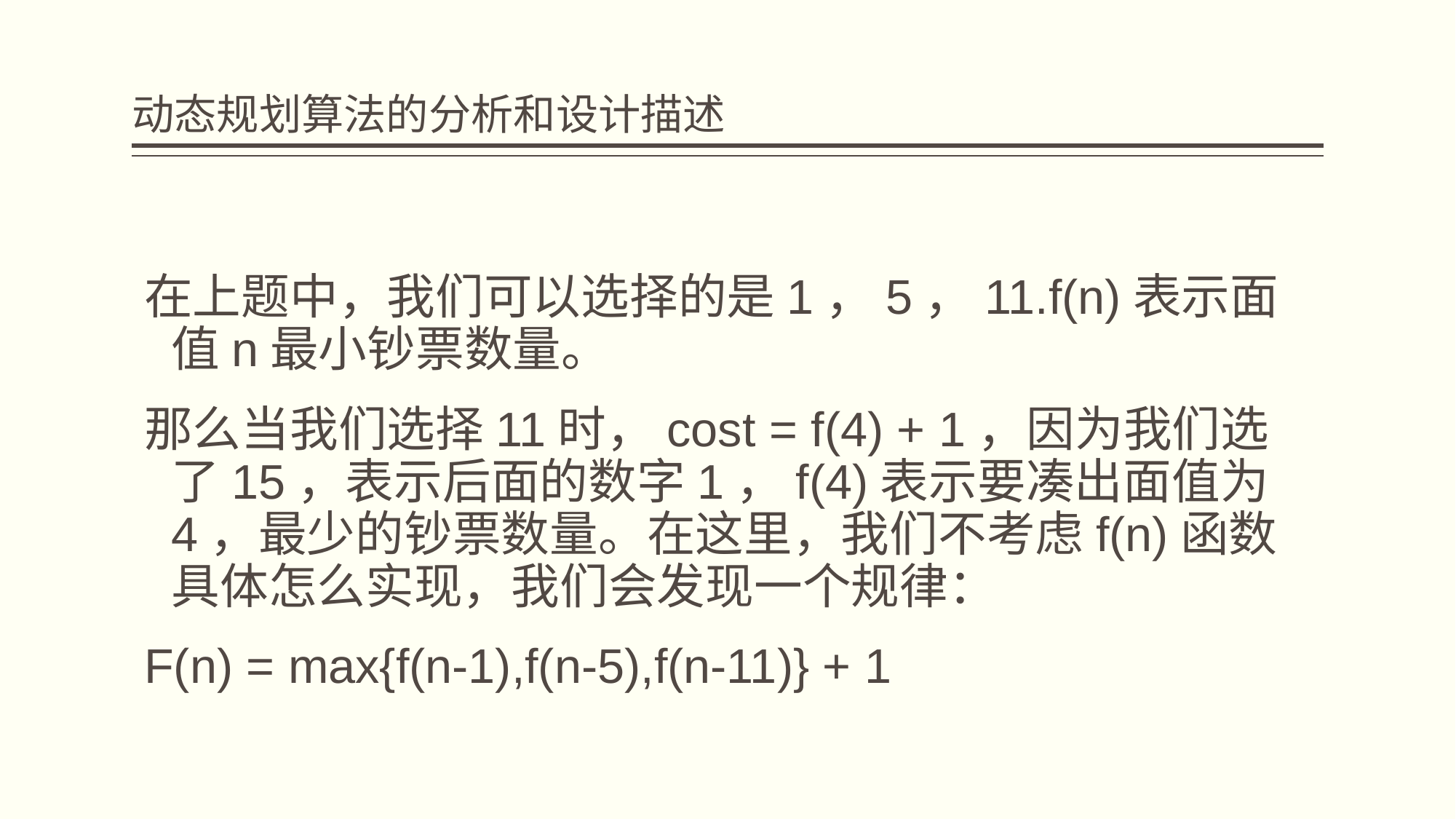

# 动态规划算法的分析和设计描述
在上题中，我们可以选择的是1，5，11.f(n)表示面值n最小钞票数量。
那么当我们选择11时，cost = f(4) + 1，因为我们选了15，表示后面的数字1，f(4)表示要凑出面值为4，最少的钞票数量。在这里，我们不考虑f(n)函数具体怎么实现，我们会发现一个规律：
F(n) = max{f(n-1),f(n-5),f(n-11)} + 1